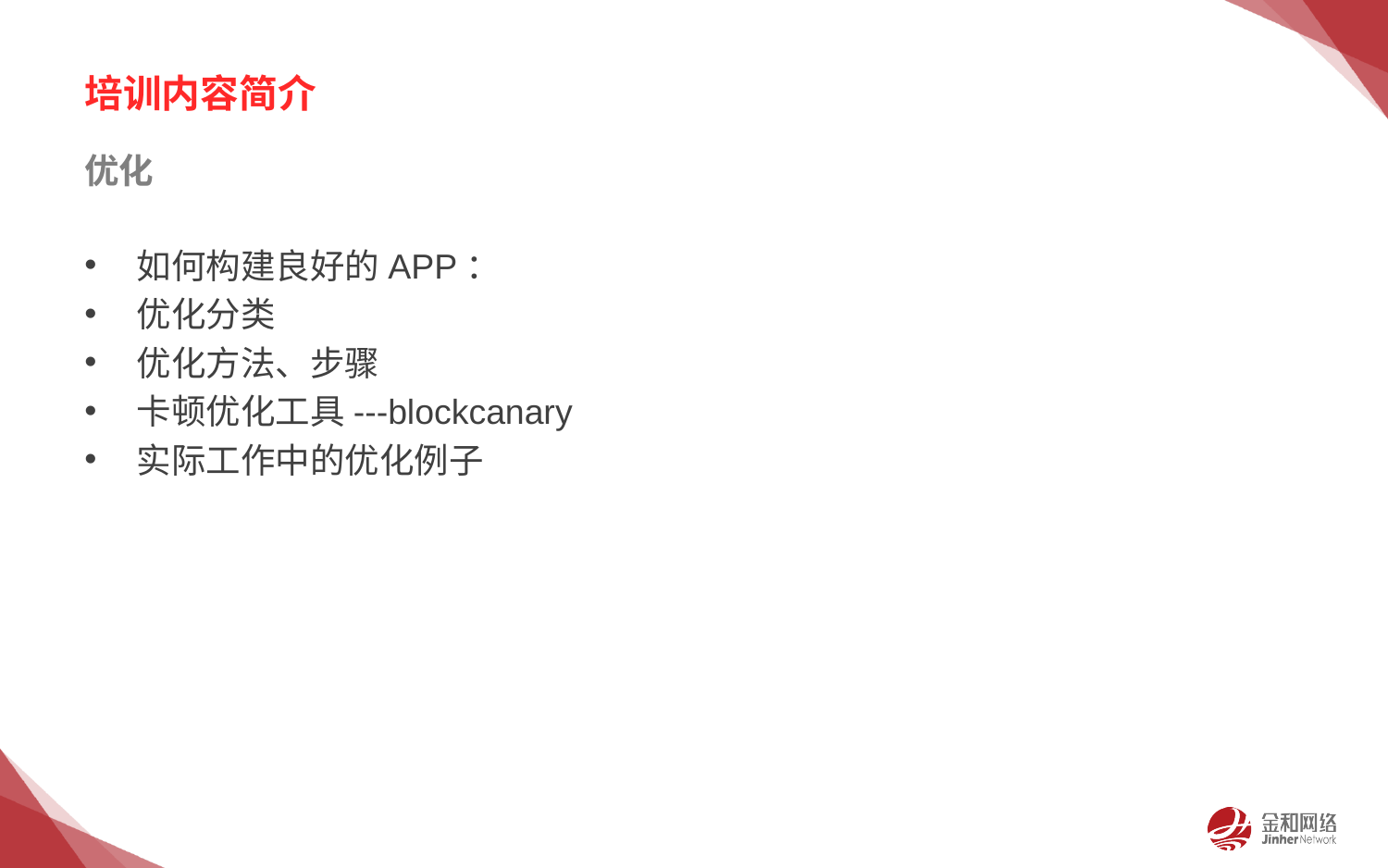

# 培训内容简介
优化
如何构建良好的APP：
优化分类
优化方法、步骤
卡顿优化工具---blockcanary
实际工作中的优化例子